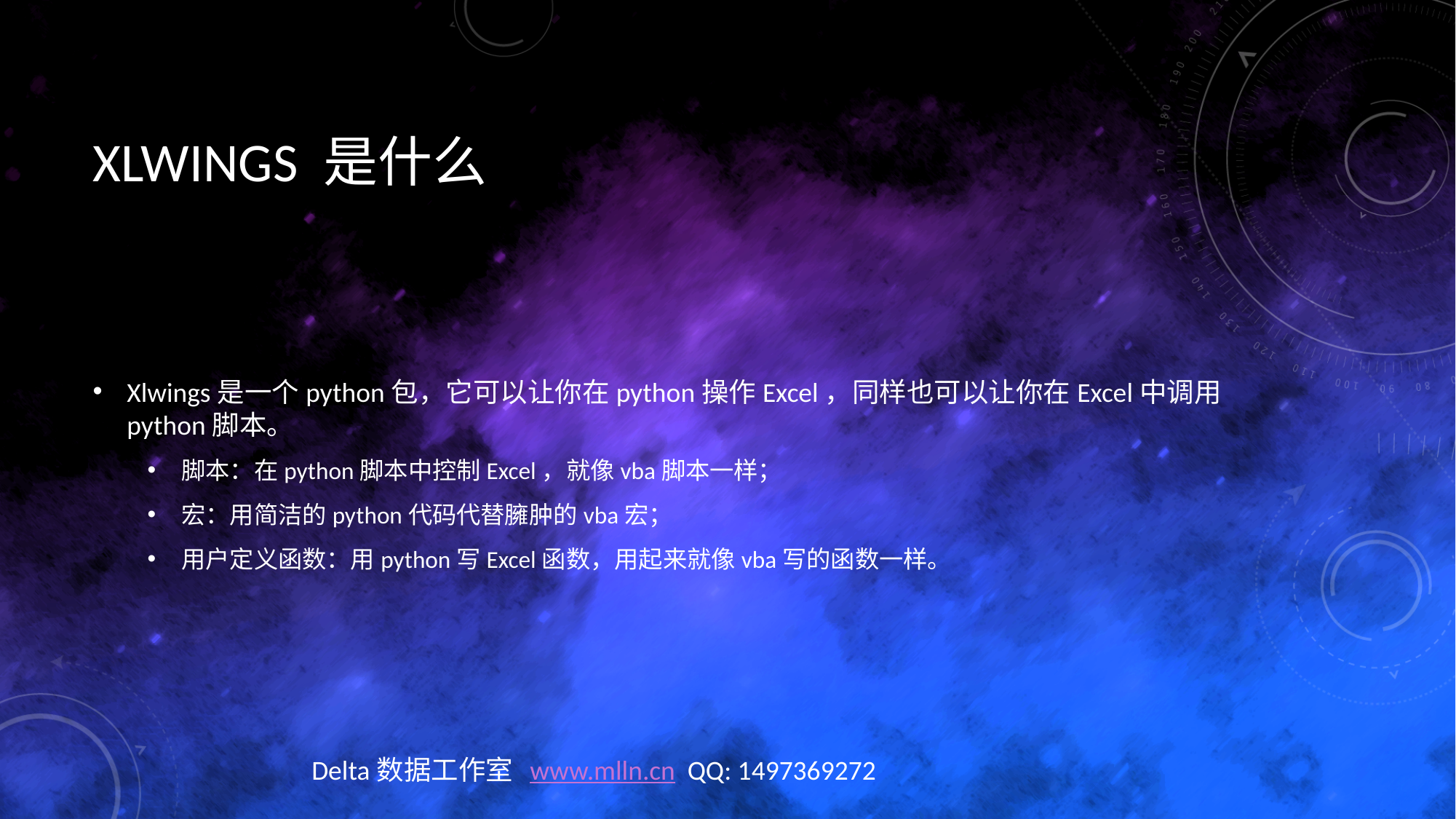

# Xlwings 是什么
Xlwings是一个python包，它可以让你在python操作Excel，同样也可以让你在Excel中调用python脚本。
脚本：在python脚本中控制Excel，就像vba脚本一样；
宏：用简洁的python代码代替臃肿的vba宏；
用户定义函数：用python写Excel函数，用起来就像vba写的函数一样。
Delta数据工作室	www.mlln.cn  QQ: 1497369272